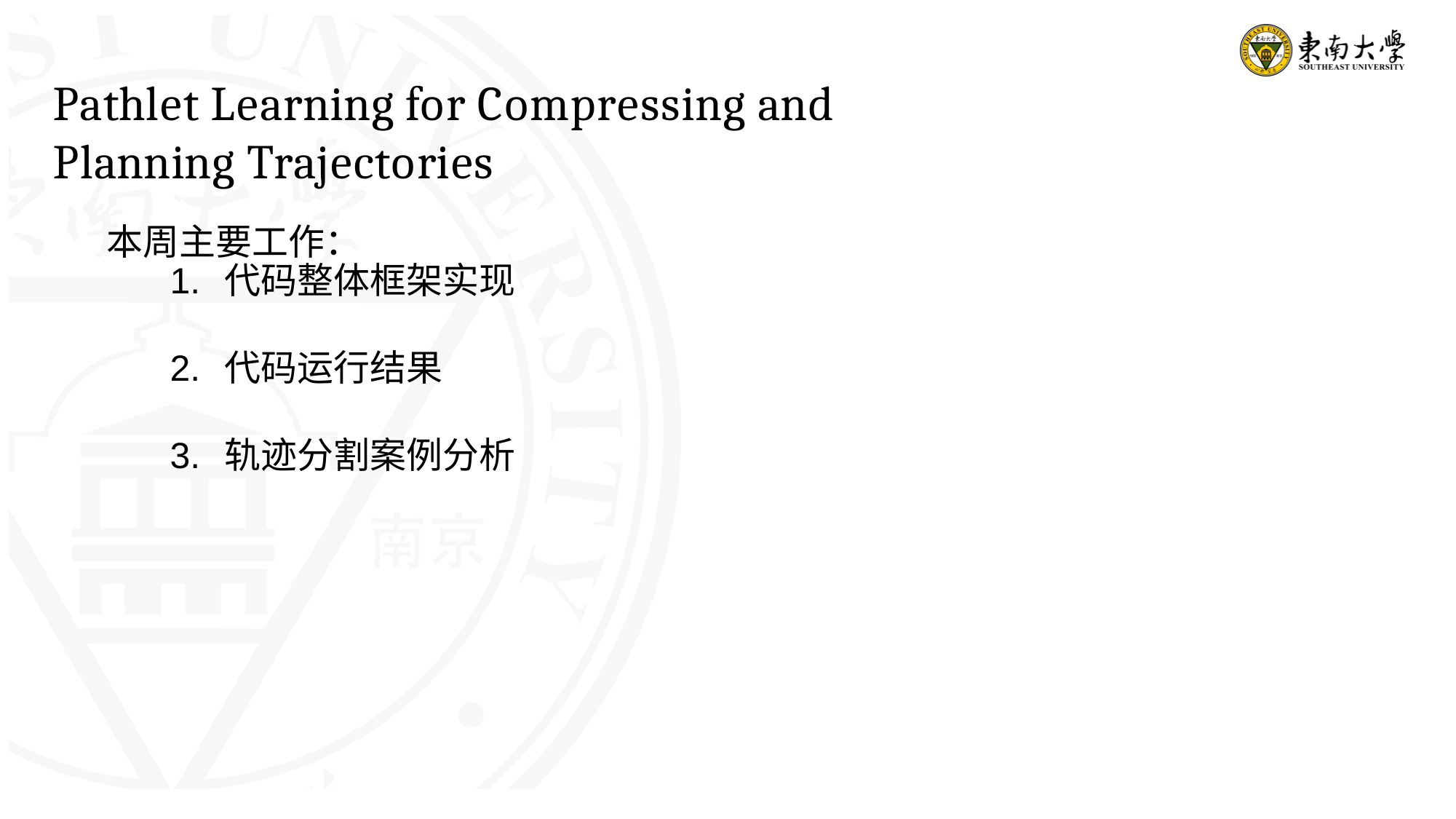

Pathlet Learning for Compressing and Planning Trajectories

代码整体框架实现
代码运行结果
轨迹分割案例分析

本周主要工作：